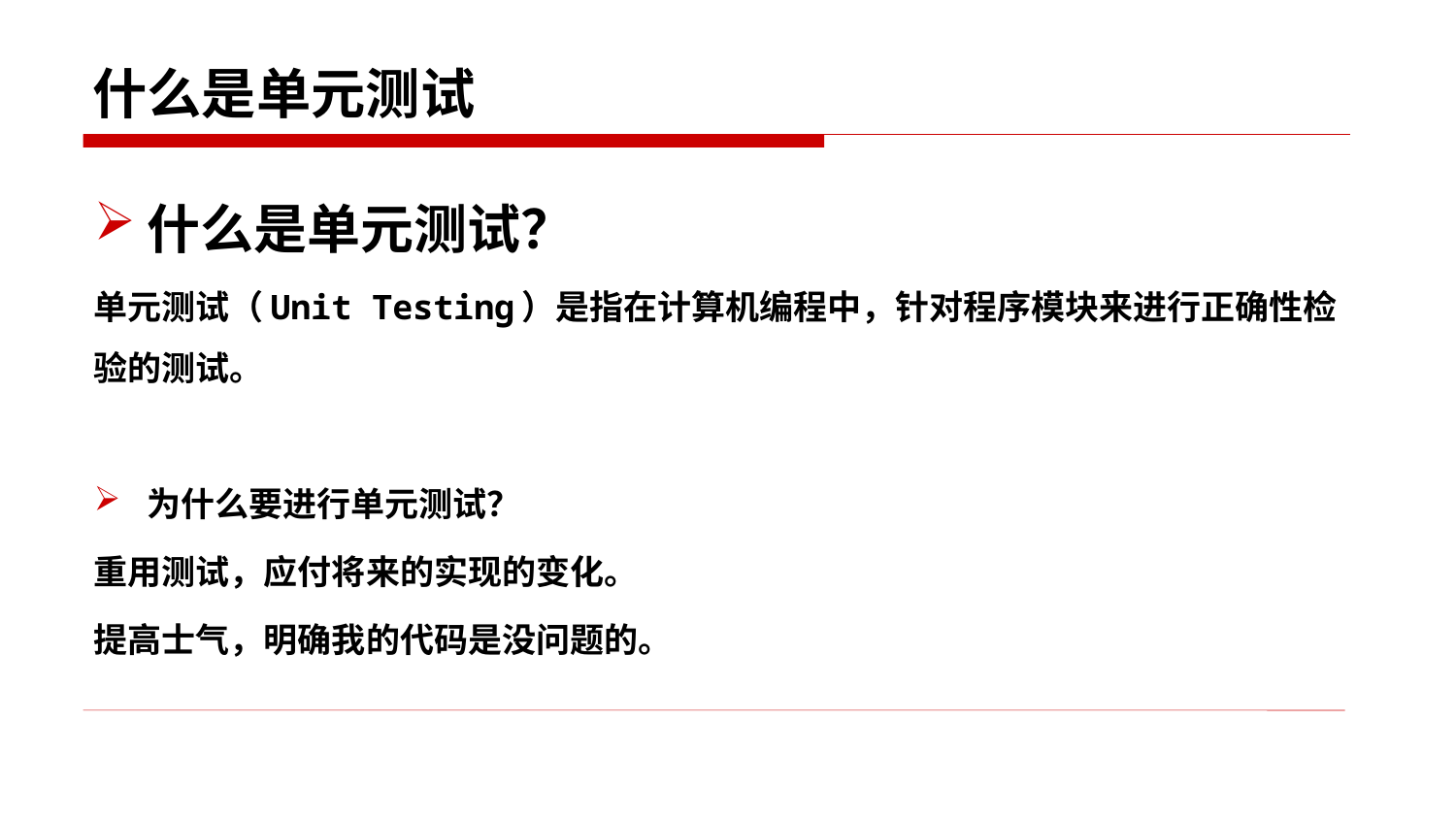

# 什么是单元测试
什么是单元测试？
单元测试（Unit Testing）是指在计算机编程中，针对程序模块来进行正确性检验的测试。

为什么要进行单元测试？
重用测试，应付将来的实现的变化。
提高士气，明确我的代码是没问题的。